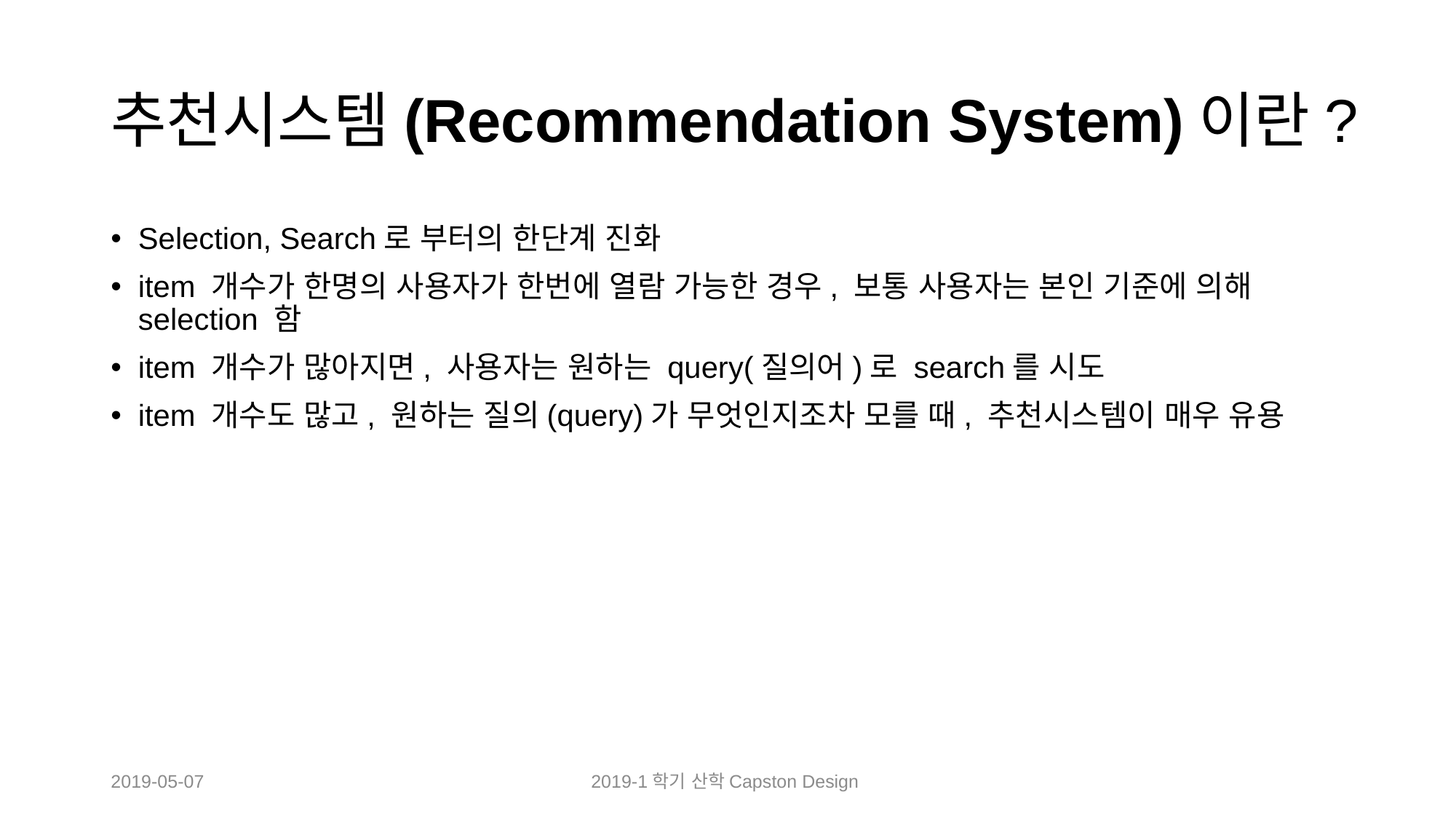

# 추천시스템(Recommendation System)이란?
Selection, Search로 부터의 한단계 진화
item 개수가 한명의 사용자가 한번에 열람 가능한 경우, 보통 사용자는 본인 기준에 의해 selection 함
item 개수가 많아지면, 사용자는 원하는 query(질의어)로 search를 시도
item 개수도 많고, 원하는 질의(query)가 무엇인지조차 모를 때, 추천시스템이 매우 유용

2019-05-07
2019-1학기 산학Capston Design